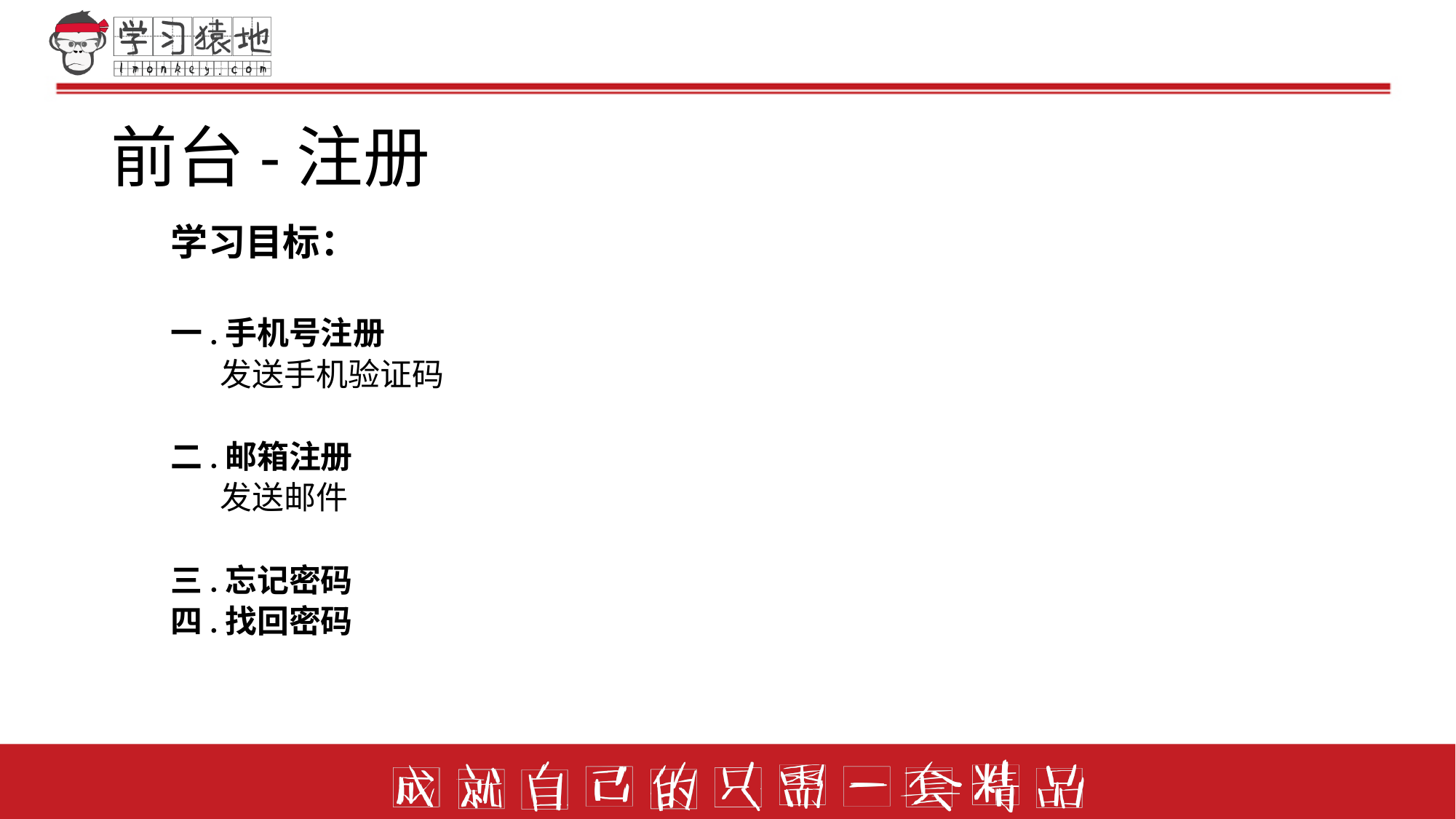

# 前台-注册
学习目标：

一.手机号注册
      发送手机验证码

二.邮箱注册
      发送邮件

三.忘记密码
四.找回密码